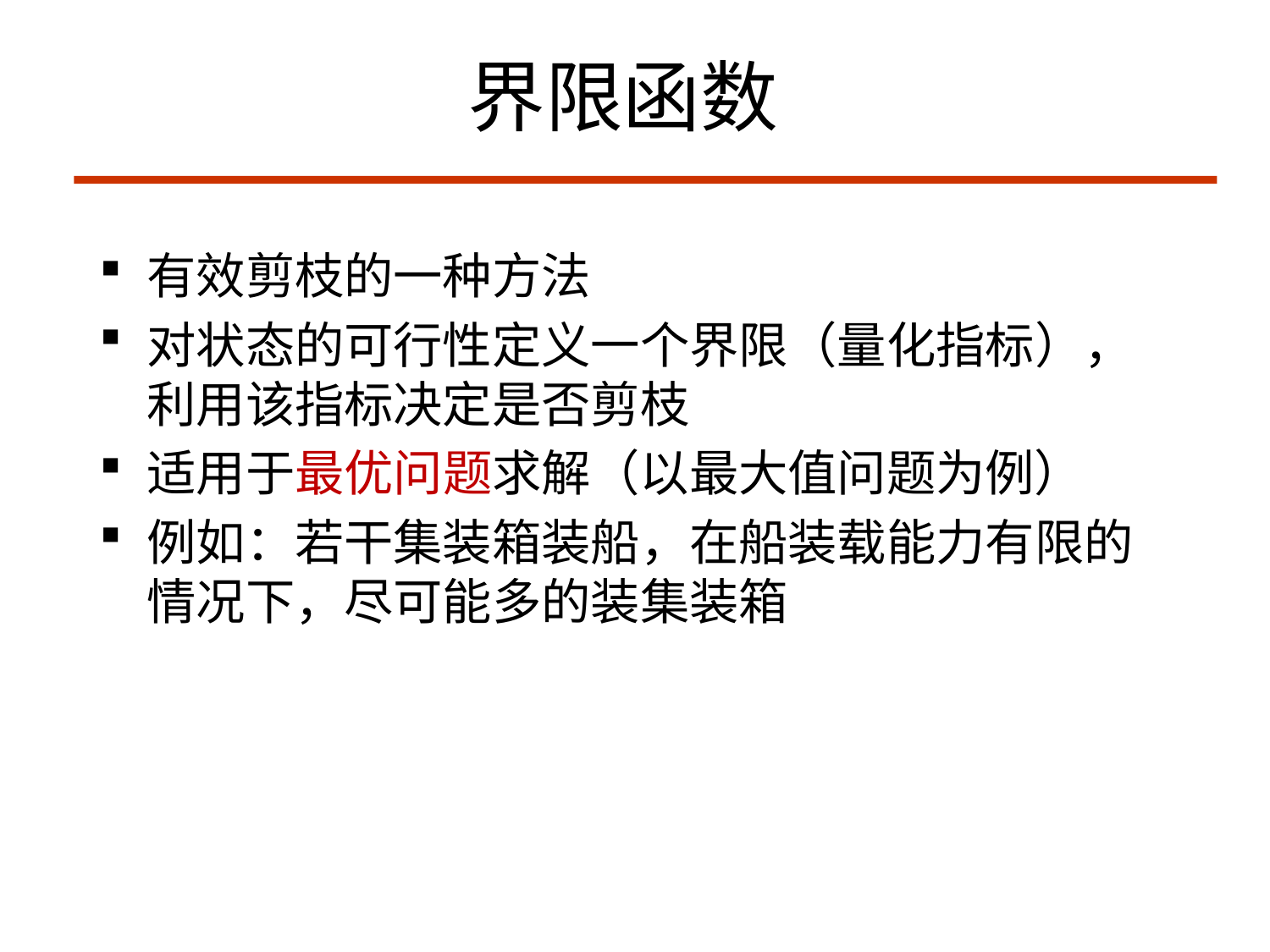

# 界限函数
有效剪枝的一种方法
对状态的可行性定义一个界限（量化指标），利用该指标决定是否剪枝
适用于最优问题求解（以最大值问题为例）
例如：若干集装箱装船，在船装载能力有限的情况下，尽可能多的装集装箱